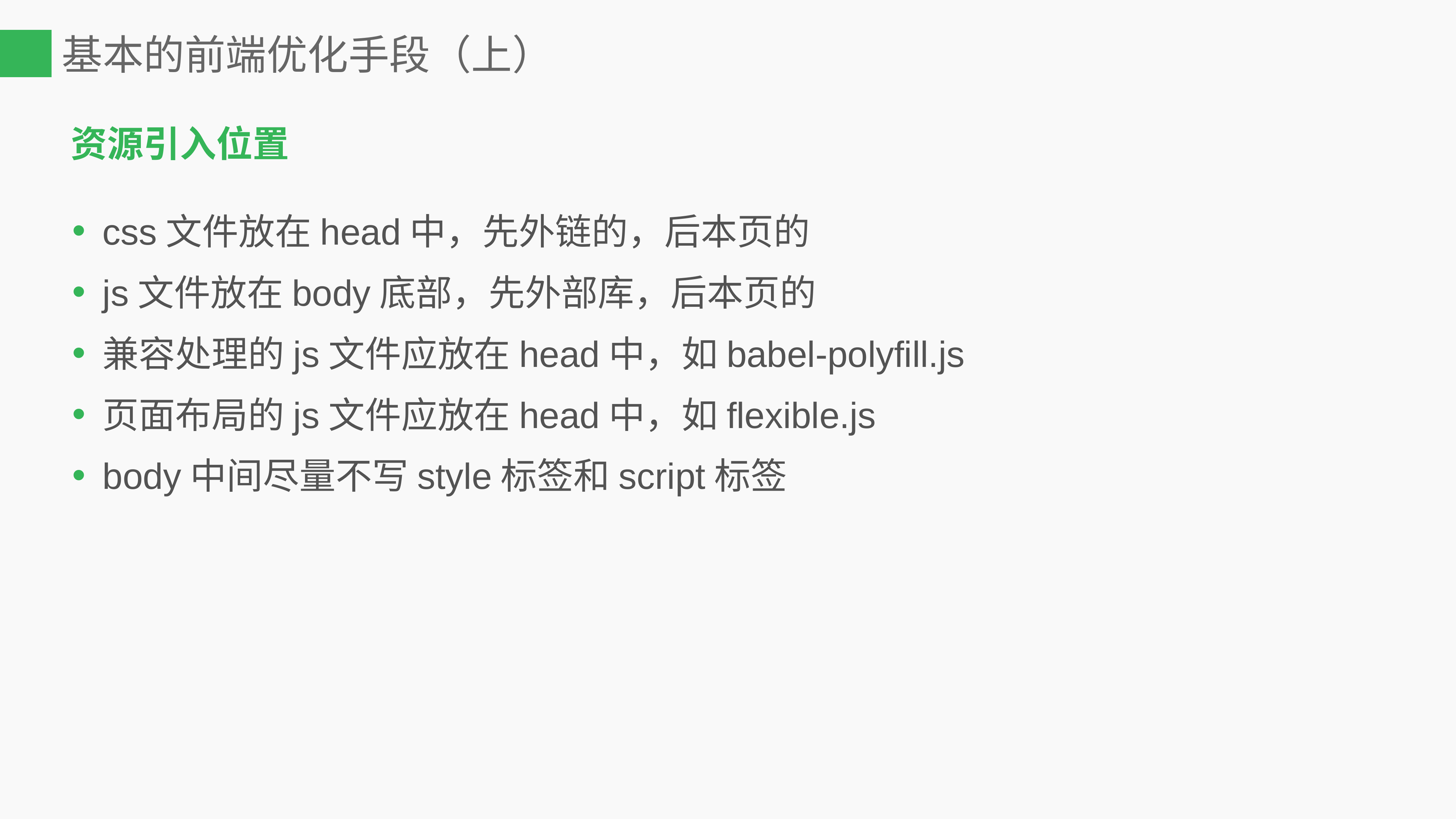

# 基本的前端优化手段（上）
资源引入位置

css文件放在head中，先外链的，后本页的
js文件放在body底部，先外部库，后本页的
兼容处理的js文件应放在head中，如babel-polyfill.js
页面布局的js文件应放在head中，如flexible.js
body中间尽量不写style标签和script标签